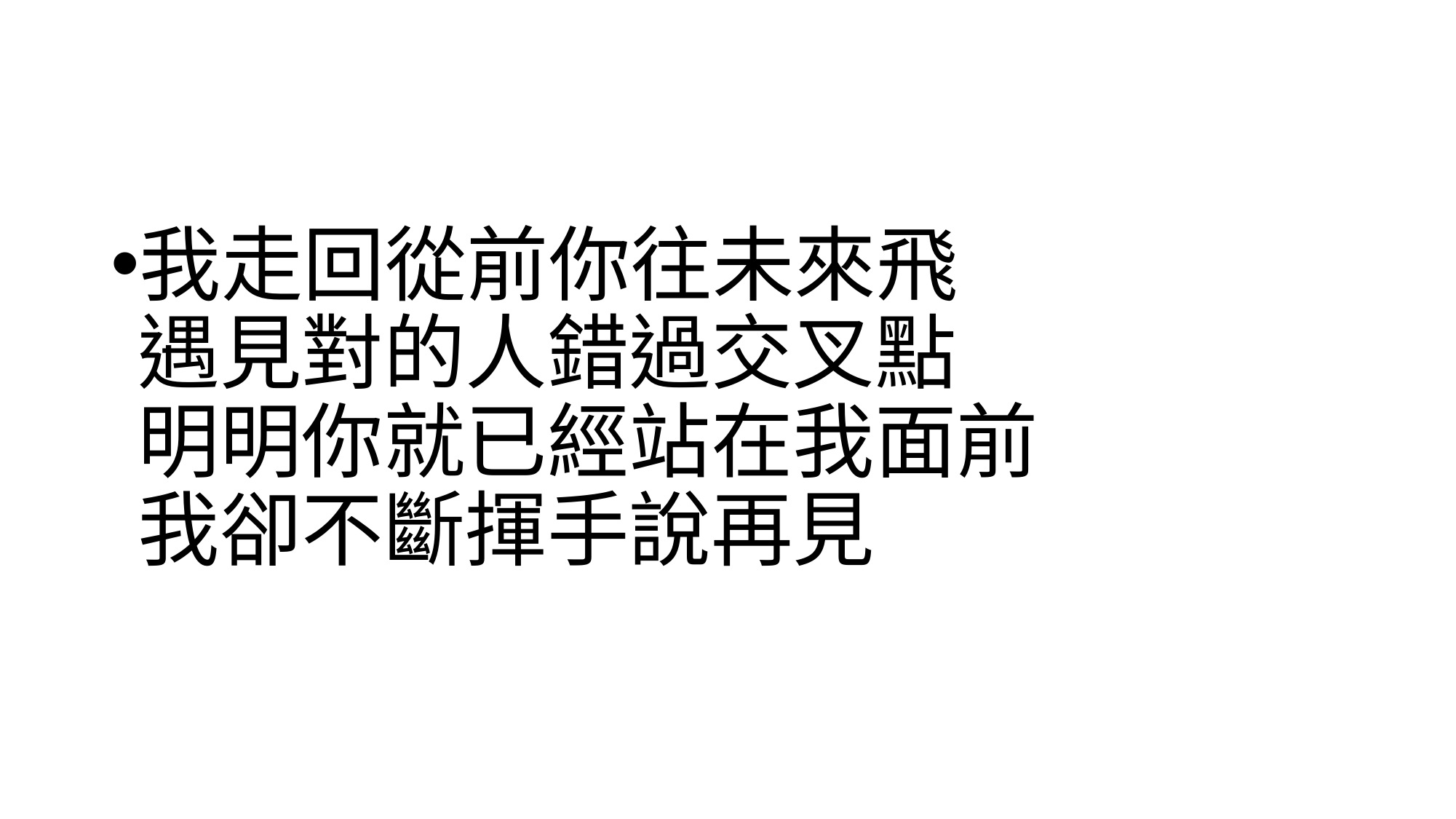

#
我走回從前你往未來飛
遇見對的人錯過交叉點
明明你就已經站在我面前
我卻不斷揮手說再見